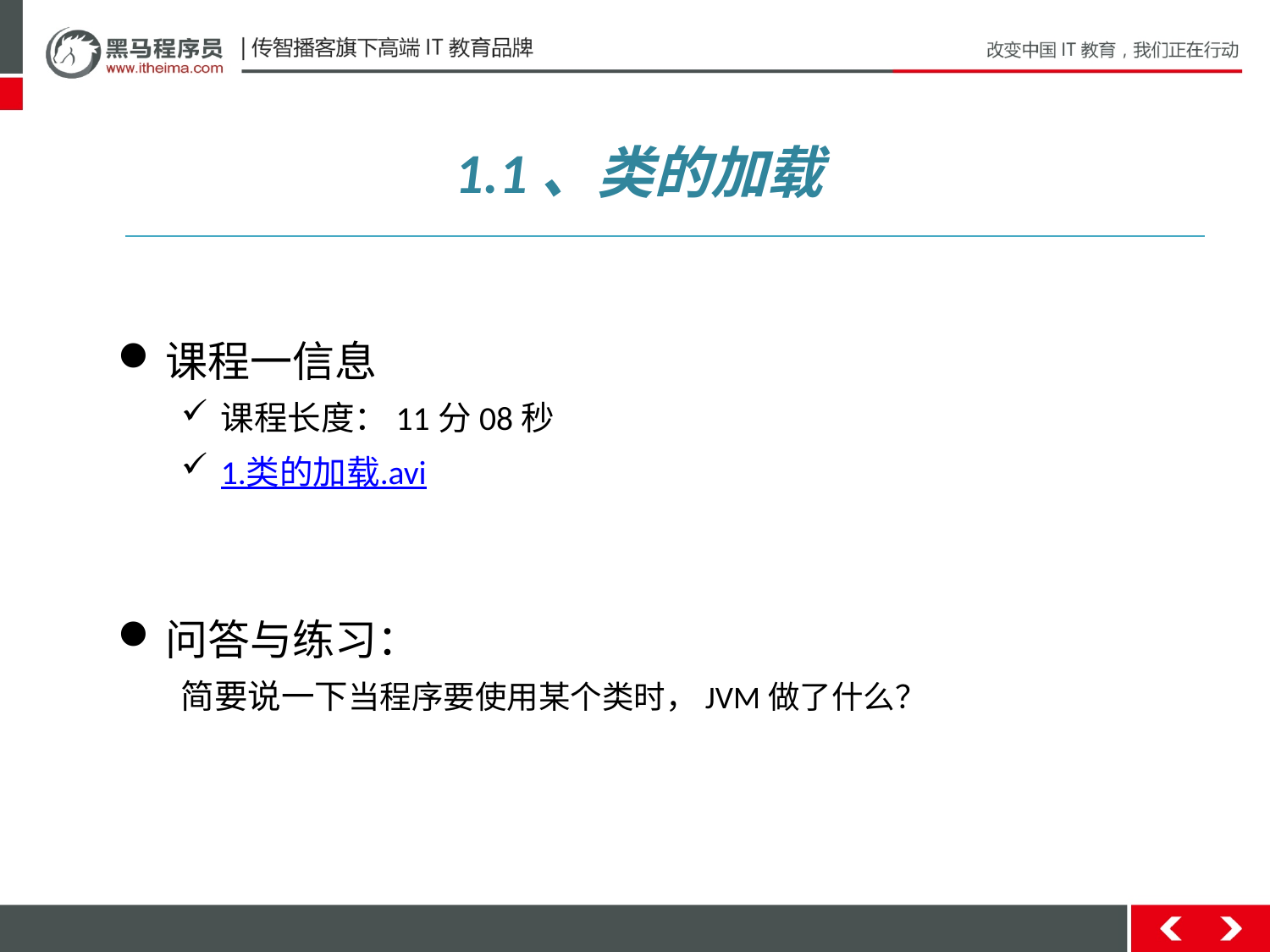

1.1、类的加载

课程一信息
课程长度：11分08秒
1.类的加载.avi

问答与练习：
简要说一下当程序要使用某个类时，JVM做了什么？